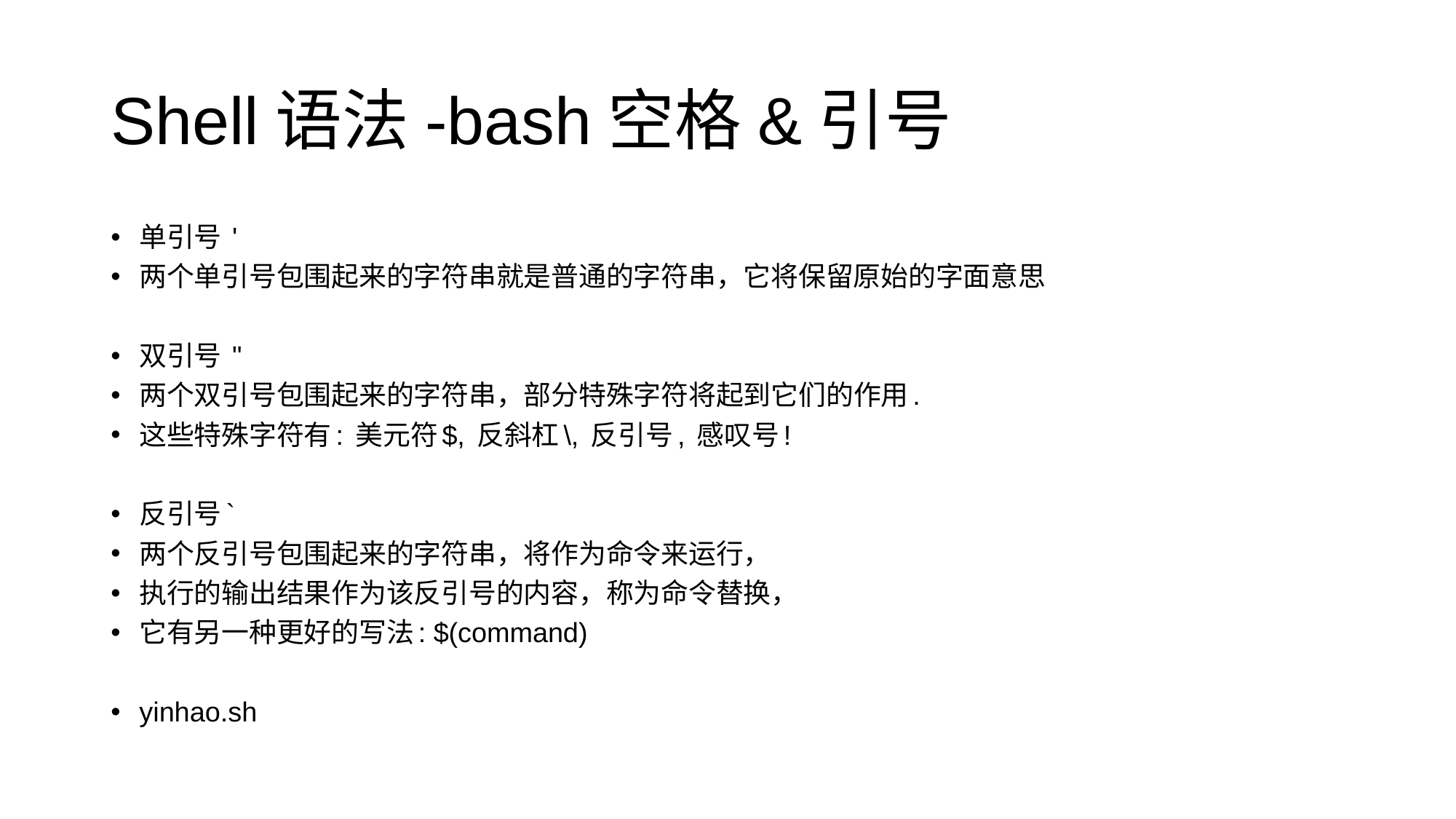

# Shell语法-bash空格&引号
单引号 '
两个单引号包围起来的字符串就是普通的字符串，它将保留原始的字面意思

双引号 "
两个双引号包围起来的字符串，部分特殊字符将起到它们的作用.
这些特殊字符有: 美元符$, 反斜杠\, 反引号, 感叹号!

反引号`
两个反引号包围起来的字符串，将作为命令来运行，
执行的输出结果作为该反引号的内容，称为命令替换，
它有另一种更好的写法: $(command)

yinhao.sh